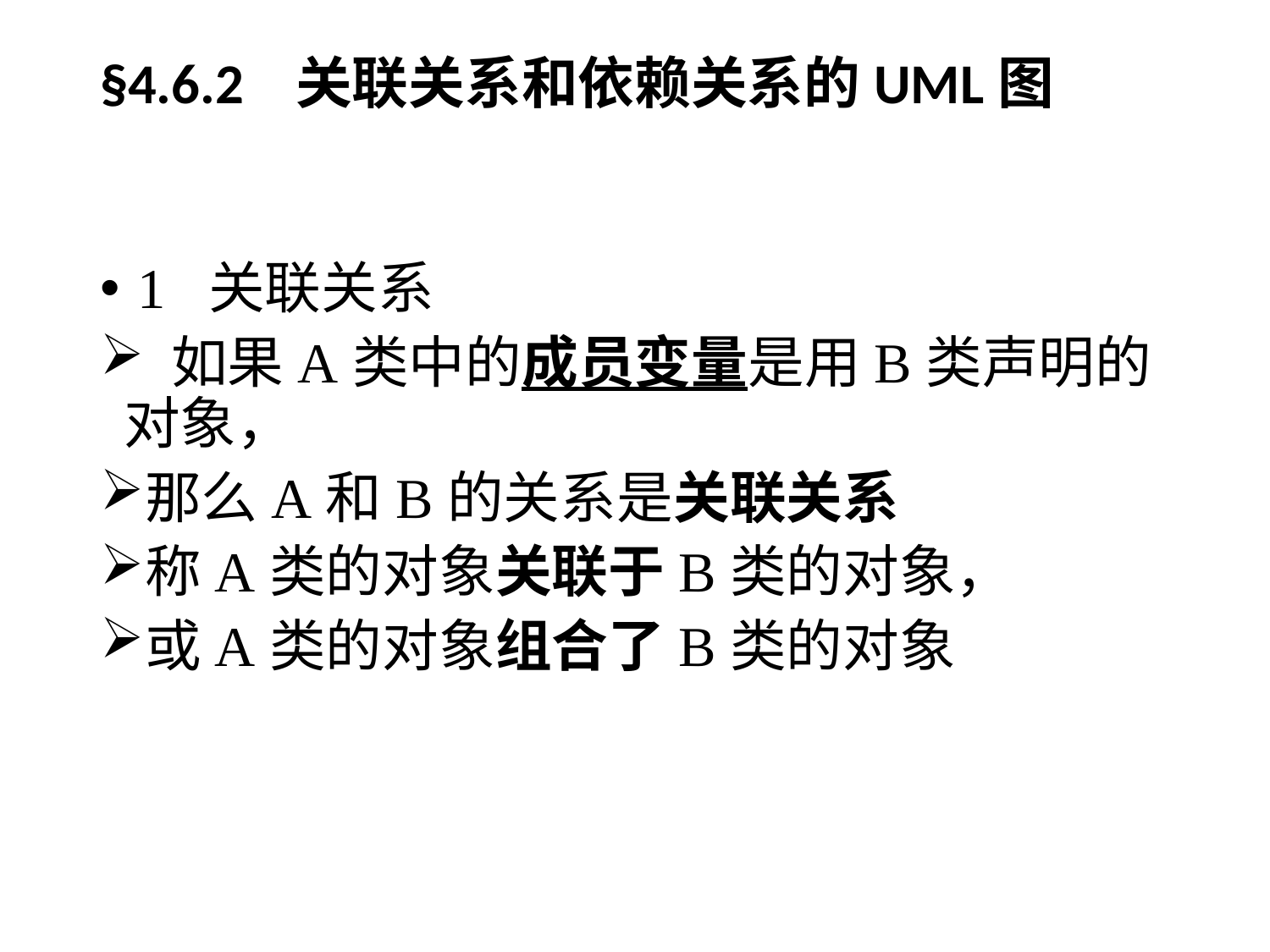

# §4.6.2   关联关系和依赖关系的UML图
 1  关联关系
 如果A类中的成员变量是用B类声明的对象，
那么A和B的关系是关联关系
称A类的对象关联于B类的对象，
或A类的对象组合了B类的对象